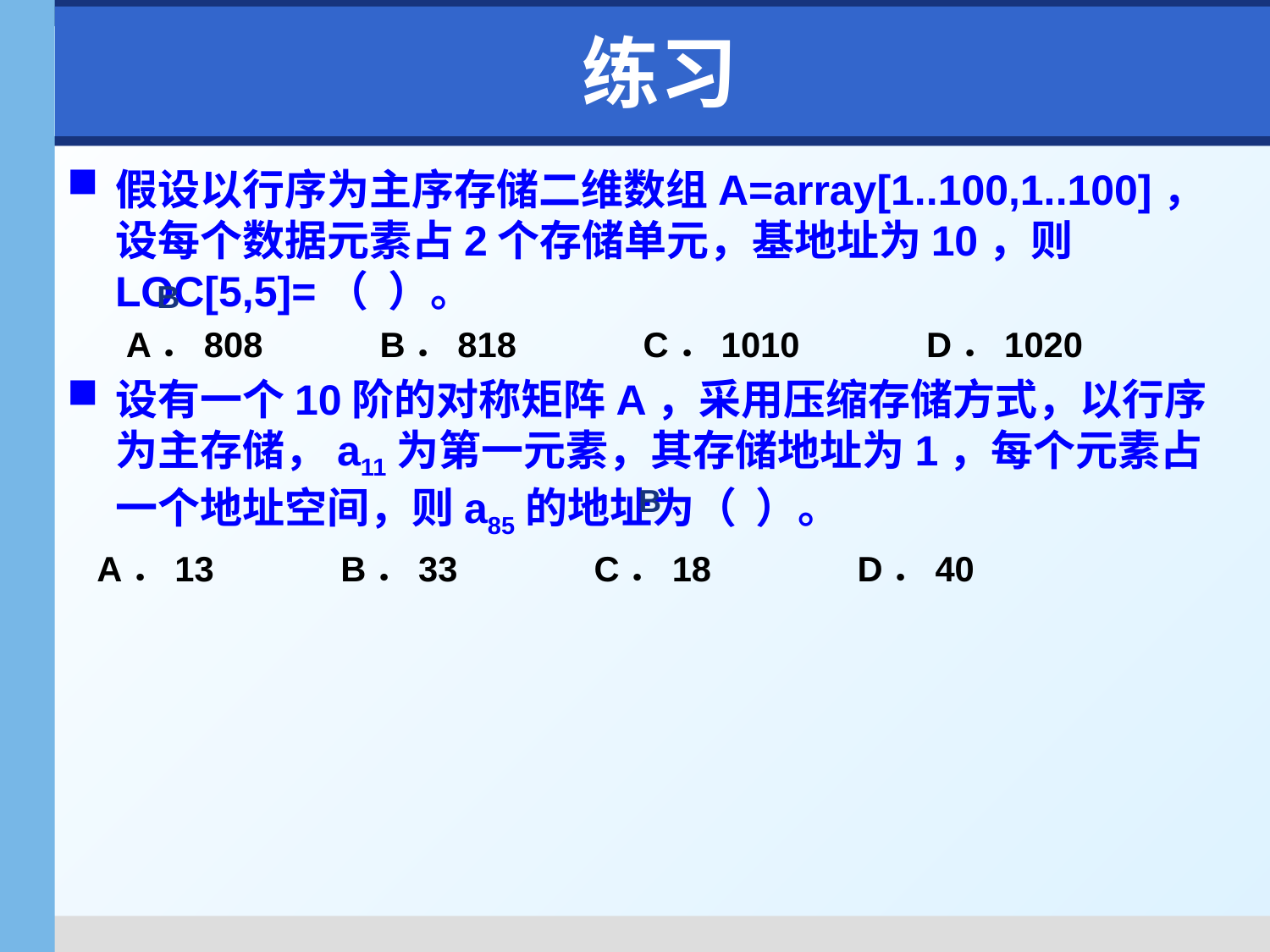

# 练习
假设以行序为主序存储二维数组A=array[1..100,1..100]，设每个数据元素占2个存储单元，基地址为10，则LOC[5,5]=（  ）。
      A．808            B．818             C．1010             D．1020
设有一个10阶的对称矩阵A，采用压缩存储方式，以行序为主存储，a11为第一元素，其存储地址为1，每个元素占一个地址空间，则a85的地址为（  ）。
   A．13             B．33              C．18               D．40

B
B